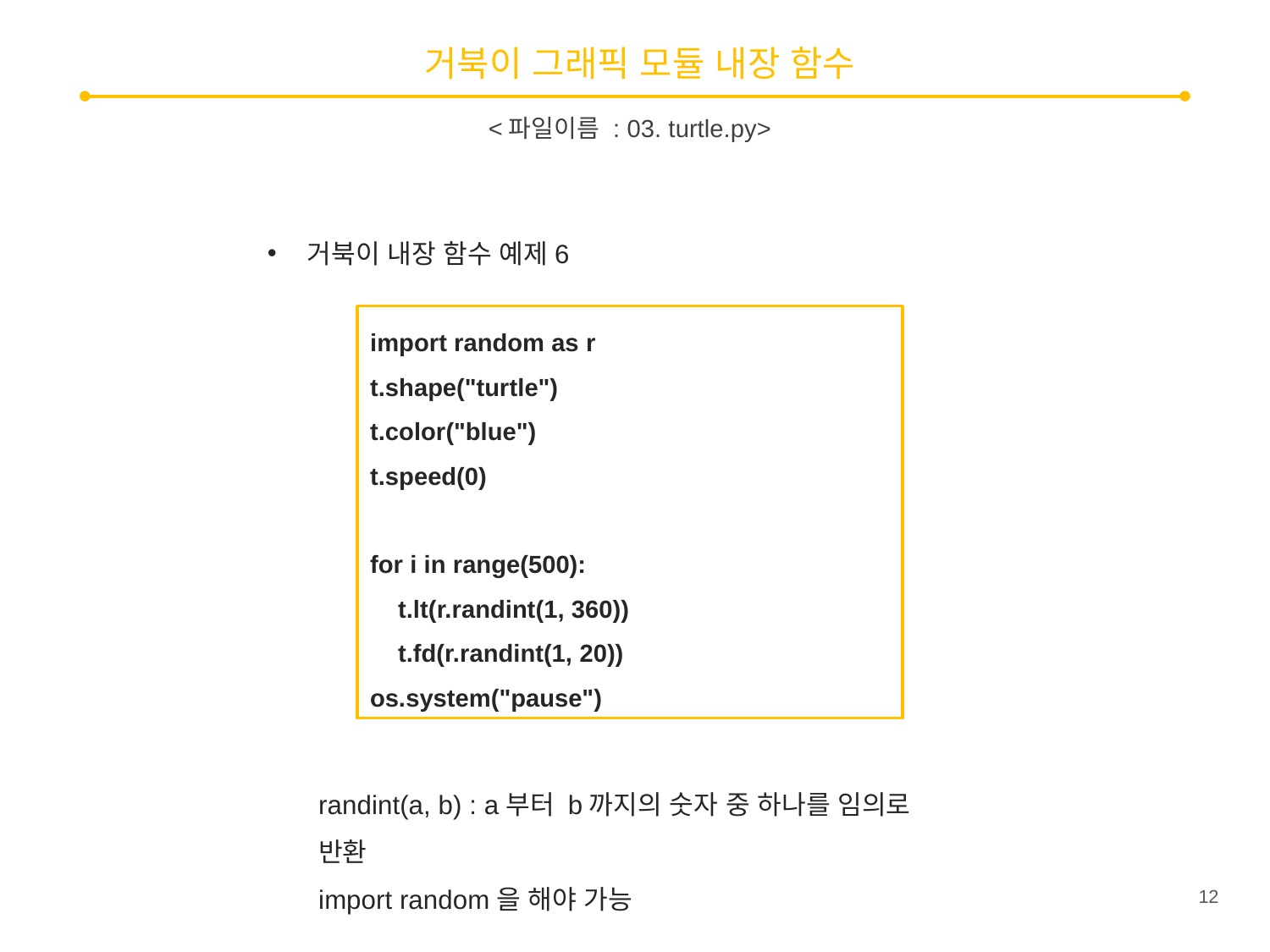

# 거북이 그래픽 모듈 내장 함수
<파일이름 : 03. turtle.py>
거북이 내장 함수 예제6
import random as r
t.shape("turtle")
t.color("blue")
t.speed(0)

for i in range(500):
    t.lt(r.randint(1, 360))
    t.fd(r.randint(1, 20))
os.system("pause")
randint(a, b) : a부터 b까지의 숫자 중 하나를 임의로 반환
import random을 해야 가능